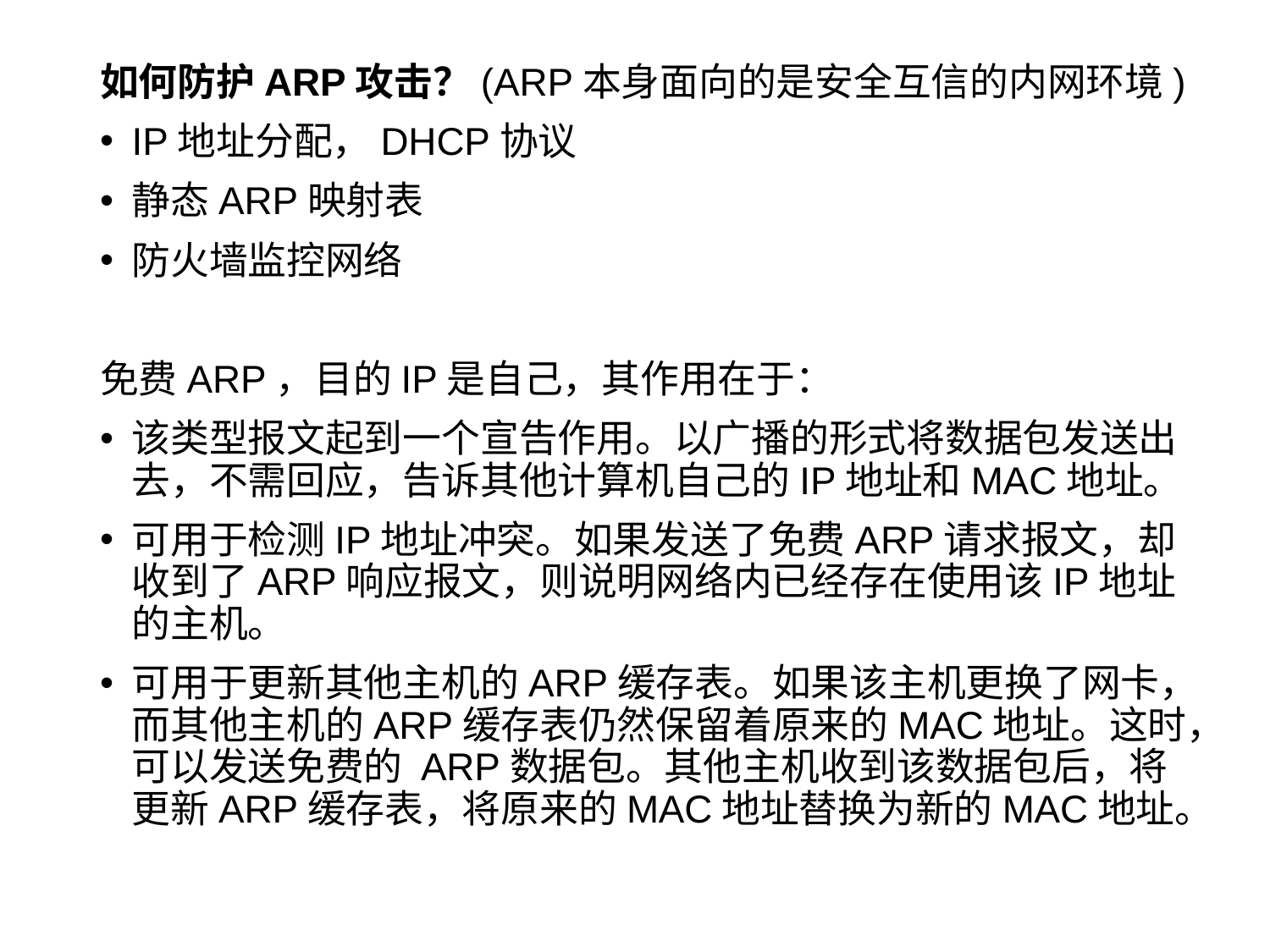

如何防护ARP攻击？(ARP本身面向的是安全互信的内网环境)
IP地址分配，DHCP协议
静态ARP映射表
防火墙监控网络

免费ARP，目的IP是自己，其作用在于：
该类型报文起到一个宣告作用。以广播的形式将数据包发送出去，不需回应，告诉其他计算机自己的IP地址和MAC地址。
可用于检测IP地址冲突。如果发送了免费ARP请求报文，却收到了ARP响应报文，则说明网络内已经存在使用该IP地址的主机。
可用于更新其他主机的ARP缓存表。如果该主机更换了网卡，而其他主机的ARP缓存表仍然保留着原来的MAC地址。这时，可以发送免费的 ARP数据包。其他主机收到该数据包后，将更新ARP缓存表，将原来的MAC地址替换为新的MAC地址。